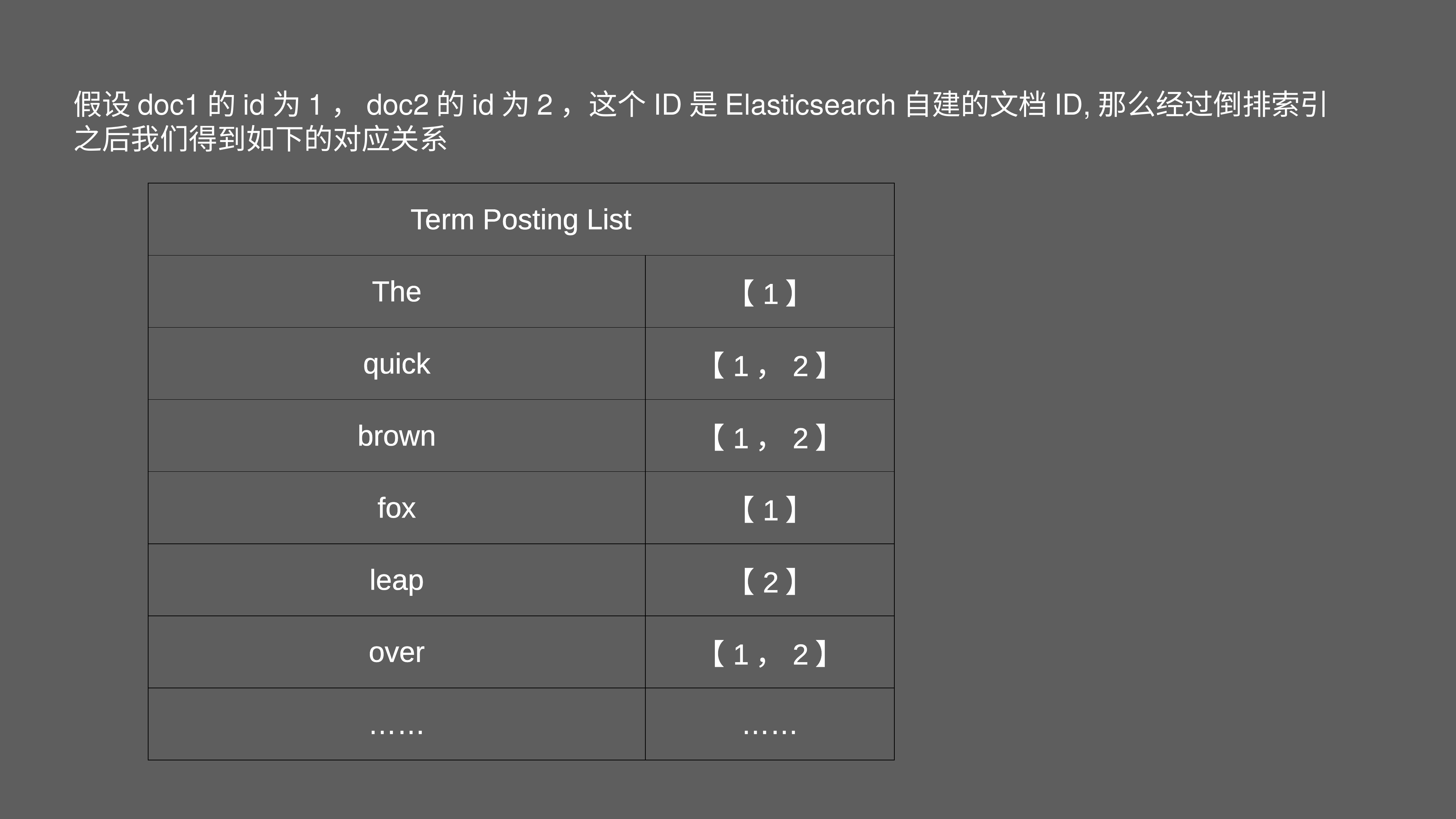

假设doc1的id为1，doc2的id为2，这个ID是Elasticsearch自建的文档ID,那么经过倒排索引之后我们得到如下的对应关系

| Term Posting List |  |
| --- | --- |
| The | 【1】 |
| quick | 【1，2】 |
| brown | 【1，2】 |
| fox | 【1】 |
| leap | 【2】 |
| over | 【1，2】 |
| …… | …… |